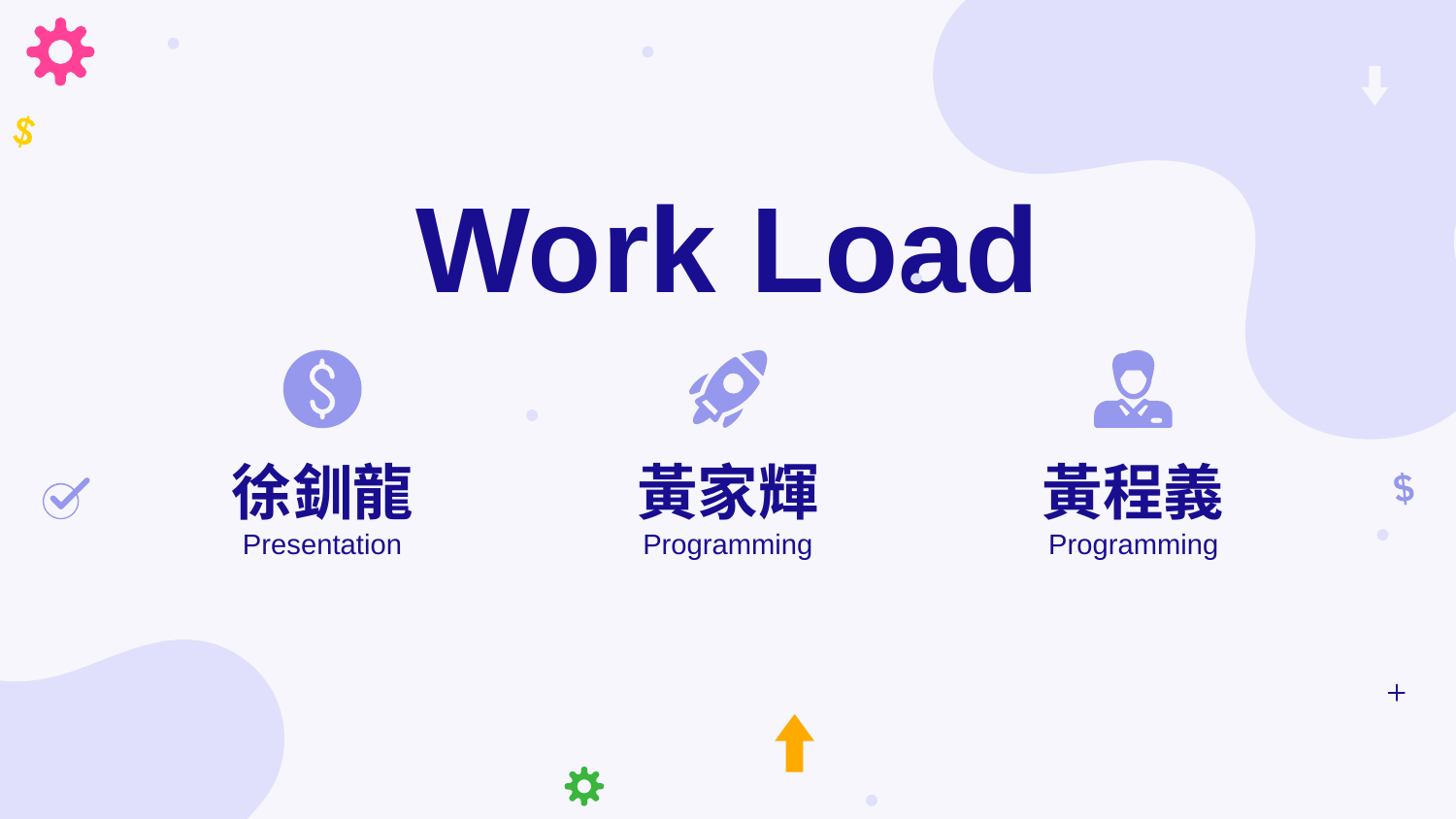

# Work Load

徐釧龍
黃家輝
黃程義
Presentation
Programming
Programming